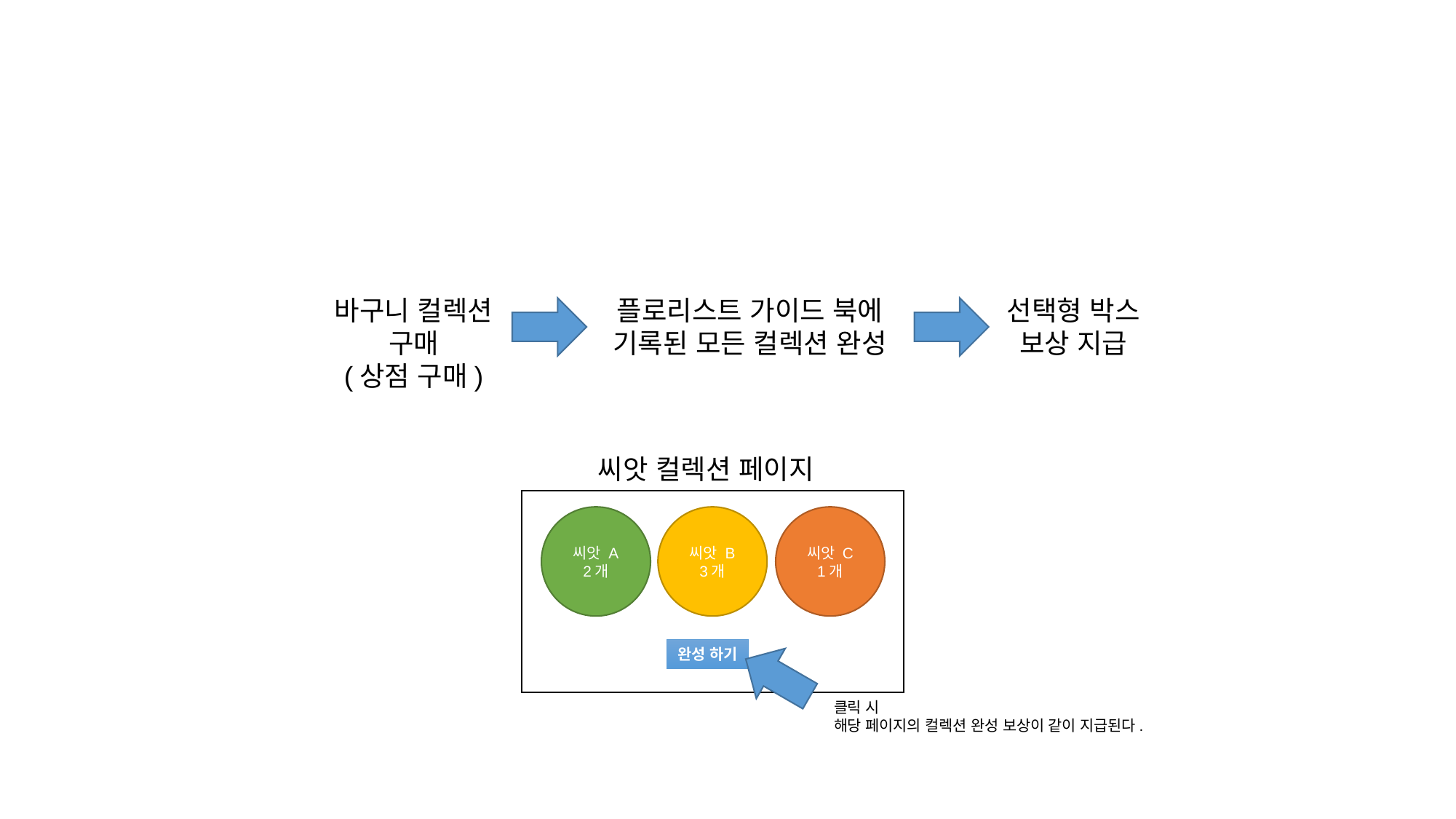

플로리스트 가이드 북에
기록된 모든 컬렉션 완성
바구니 컬렉션
구매
(상점 구매)
선택형 박스
보상 지급

씨앗 컬렉션 페이지

씨앗 A
2개
씨앗 B
3개
씨앗 C
1개
완성 하기

클릭 시
해당 페이지의 컬렉션 완성 보상이 같이 지급된다.